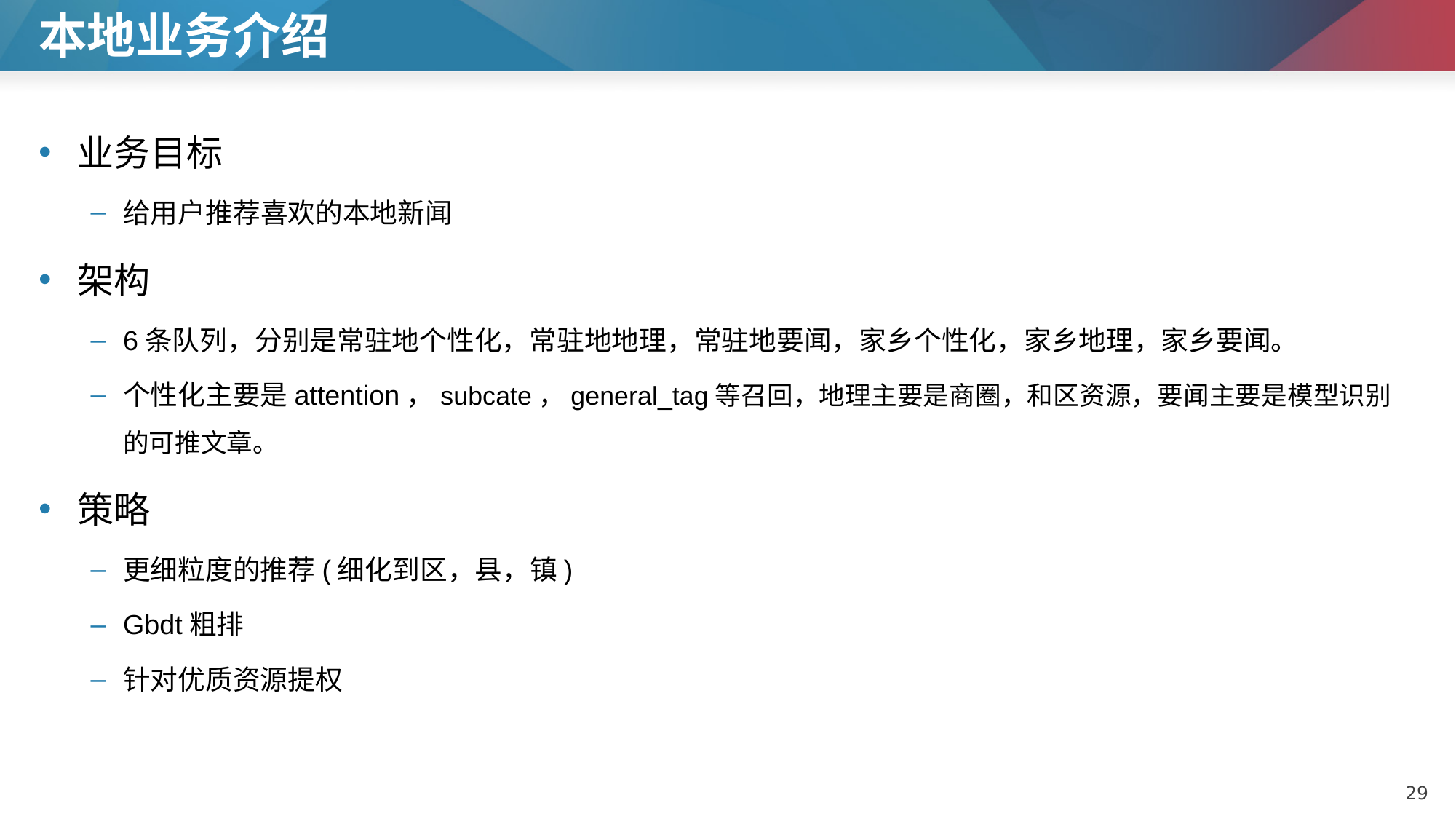

# 本地业务介绍
业务目标
给用户推荐喜欢的本地新闻
架构
6条队列，分别是常驻地个性化，常驻地地理，常驻地要闻，家乡个性化，家乡地理，家乡要闻。
个性化主要是attention，subcate，general_tag等召回，地理主要是商圈，和区资源，要闻主要是模型识别的可推文章。
策略
更细粒度的推荐(细化到区，县，镇)
Gbdt粗排
针对优质资源提权